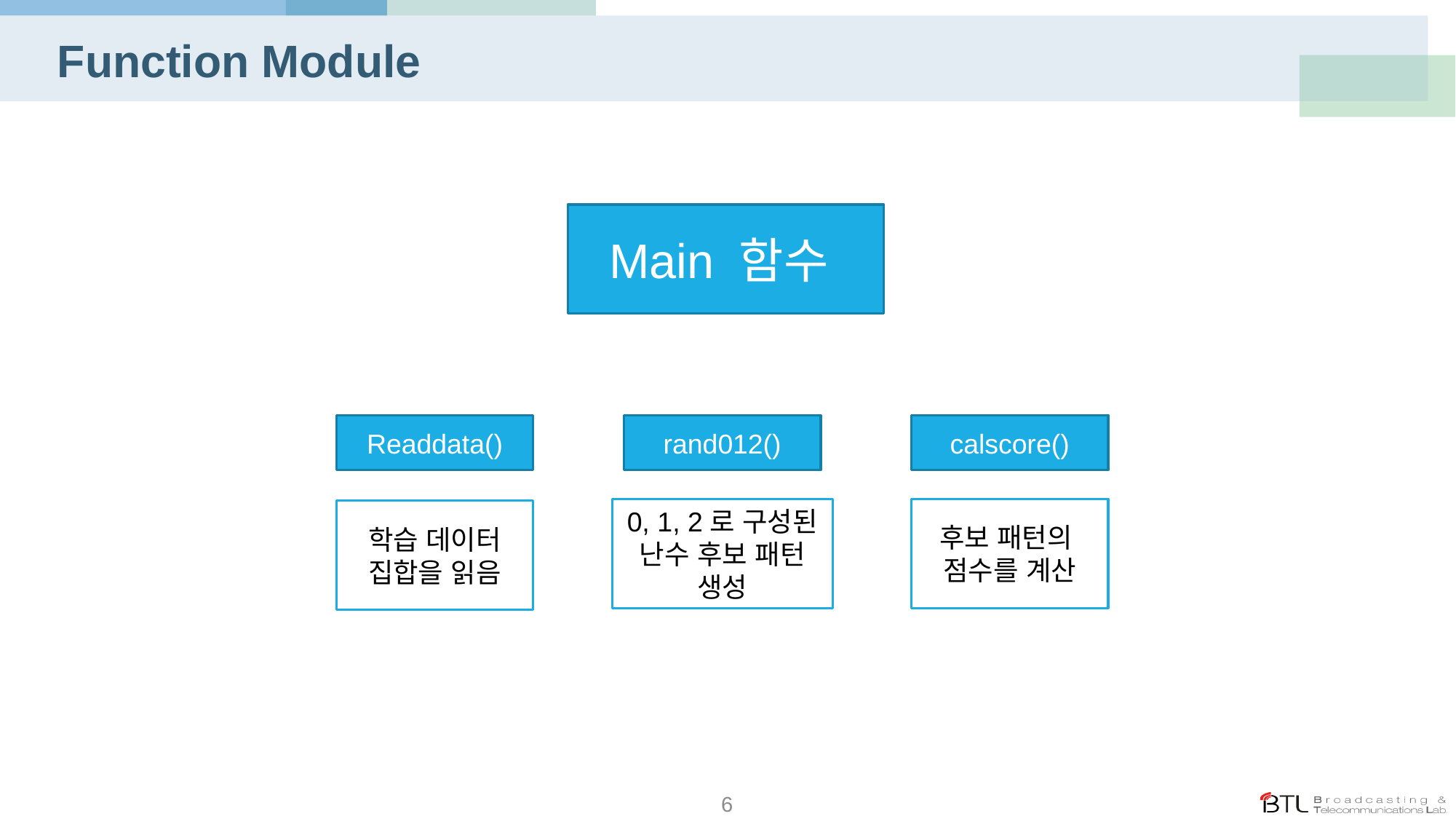

# Function Module
Main 함수
calscore()
Readdata()
rand012()
0, 1, 2로 구성된
난수 후보 패턴
생성
후보 패턴의
점수를 계산
학습 데이터 집합을 읽음

6